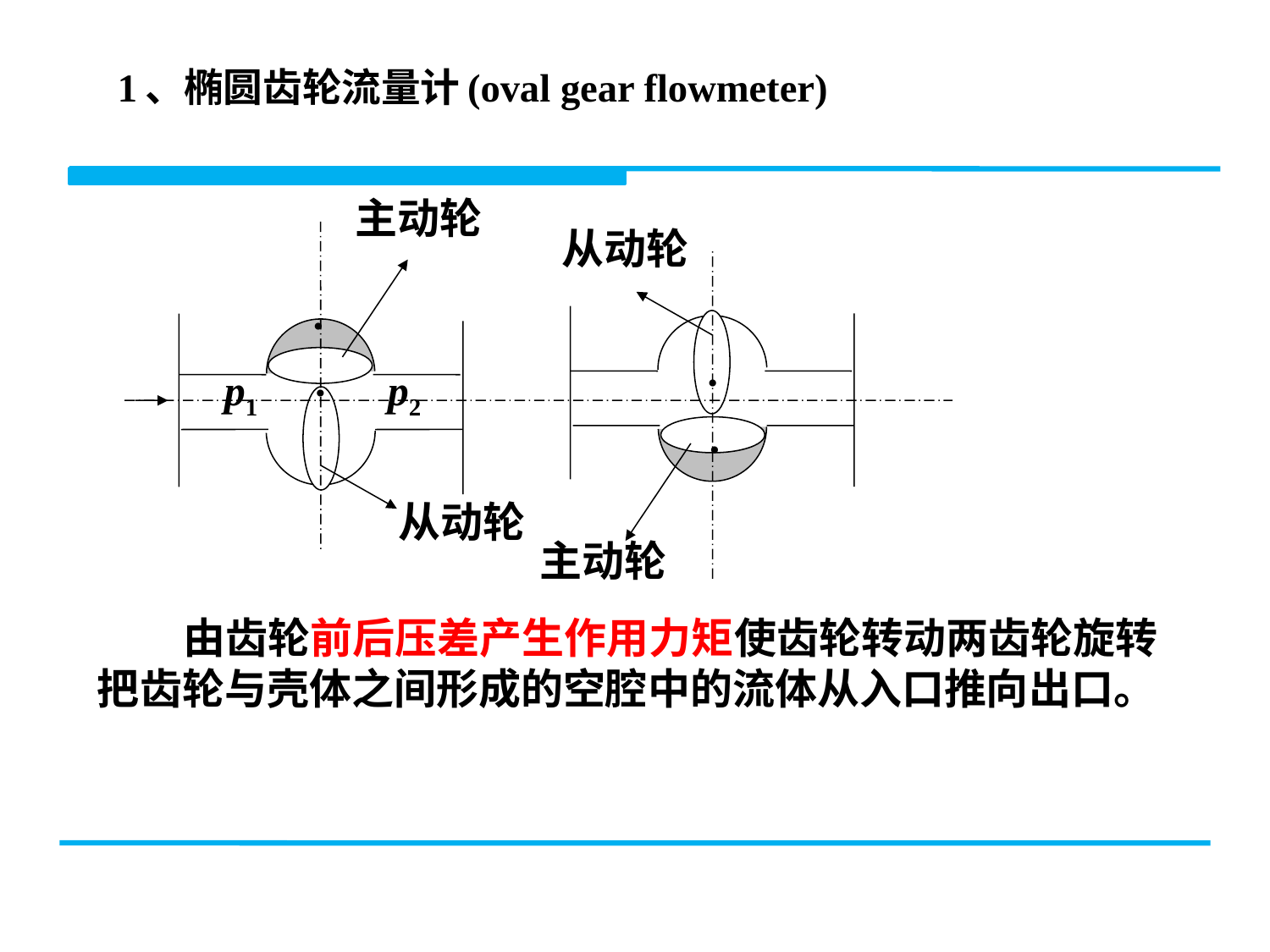

1、椭圆齿轮流量计(oval gear flowmeter)

主动轮

·

·

从动轮
从动轮

·

·

主动轮
p1
p2

        由齿轮前后压差产生作用力矩使齿轮转动两齿轮旋转把齿轮与壳体之间形成的空腔中的流体从入口推向出口。